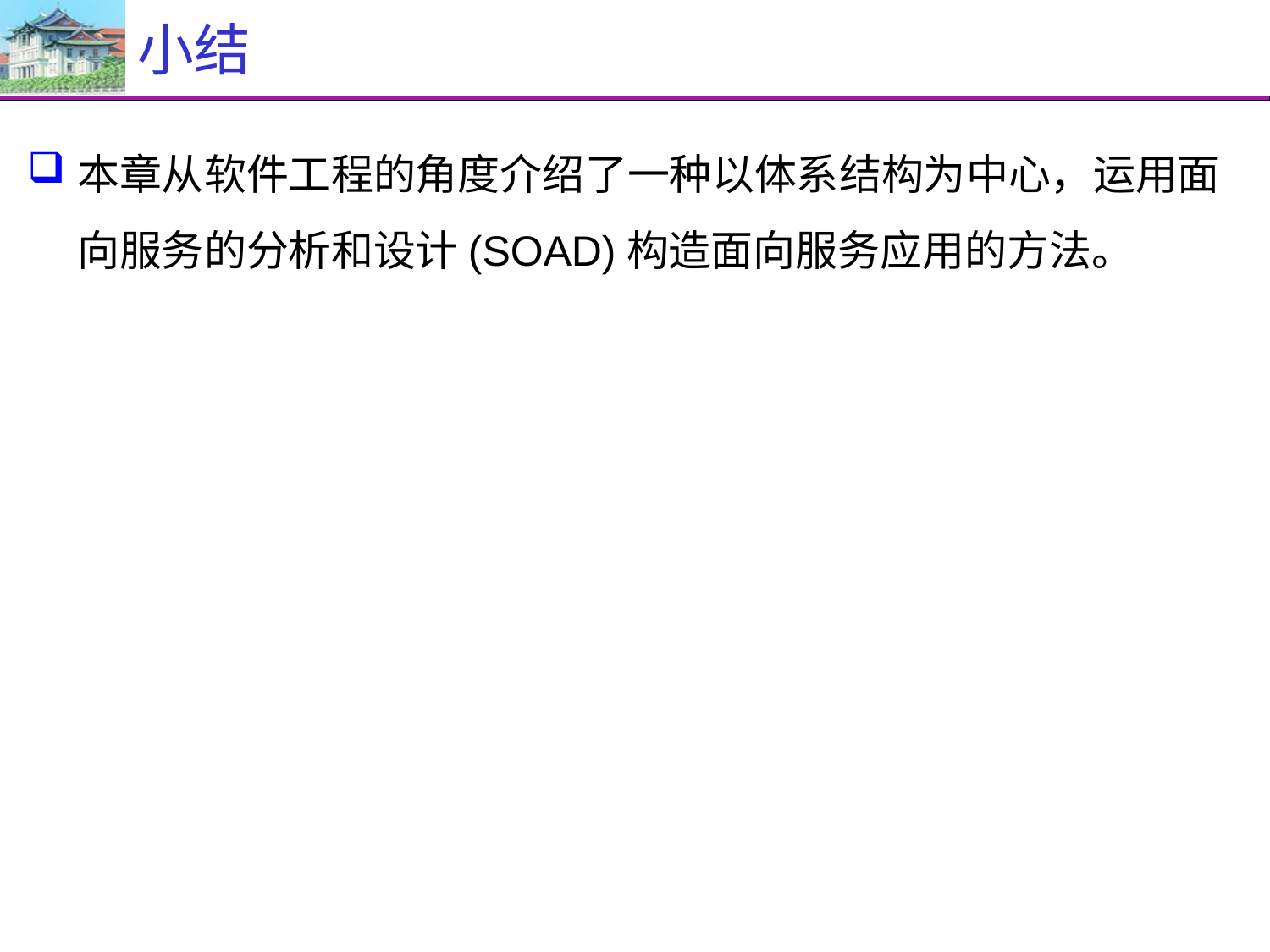

# 小结
本章从软件工程的角度介绍了一种以体系结构为中心，运用面向服务的分析和设计(SOAD)构造面向服务应用的方法。